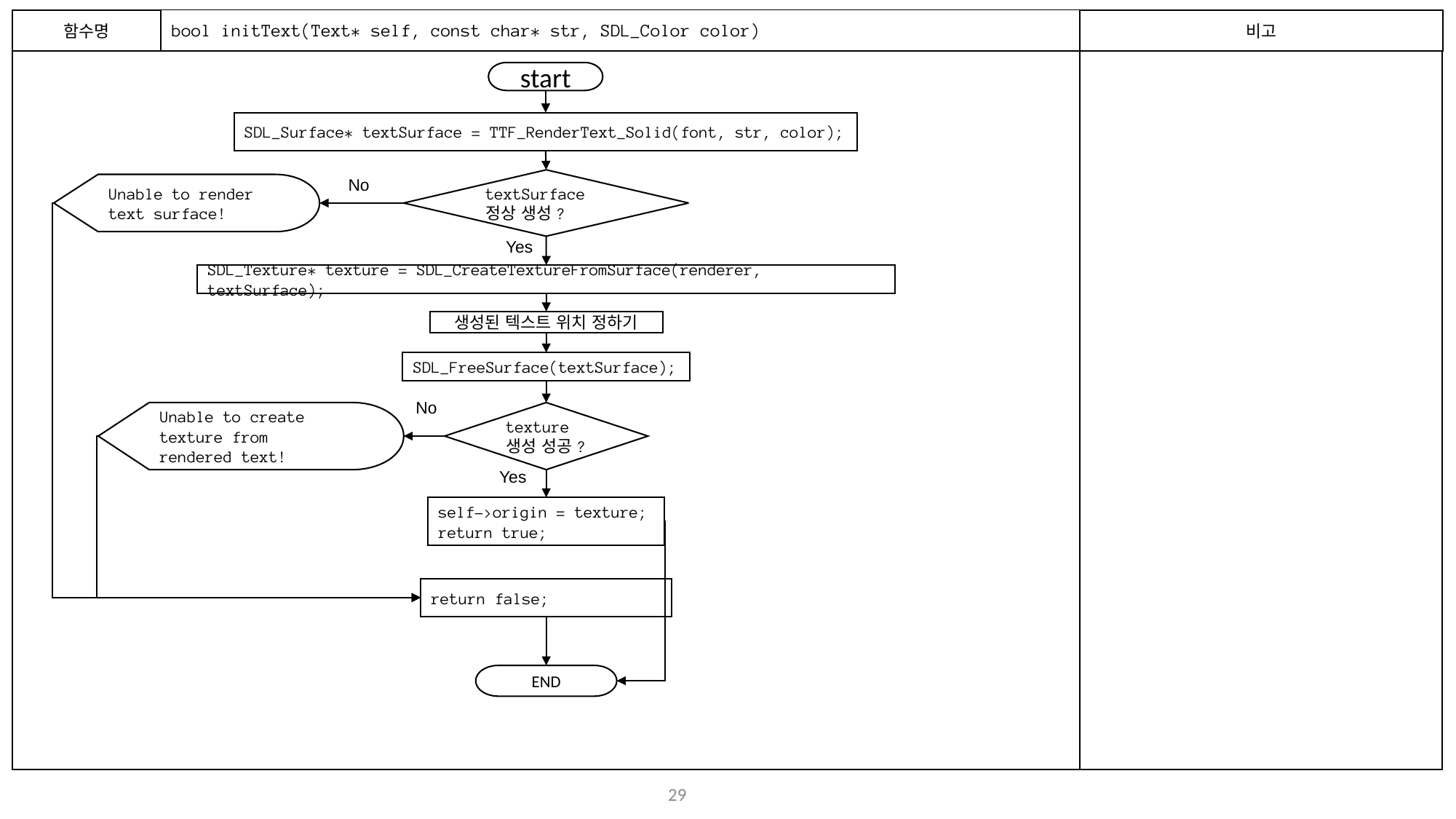

함수명
# bool initText(Text* self, const char* str, SDL_Color color)
비고

start
SDL_Surface* textSurface = TTF_RenderText_Solid(font, str, color);
No
textSurface 정상 생성?
Unable to render text surface!
Yes
SDL_Texture* texture = SDL_CreateTextureFromSurface(renderer, textSurface);
생성된 텍스트 위치 정하기
SDL_FreeSurface(textSurface);
No
Unable to create texture from rendered text!
texture
생성 성공?
Yes
self->origin = texture;
return true;
return false;
END
29